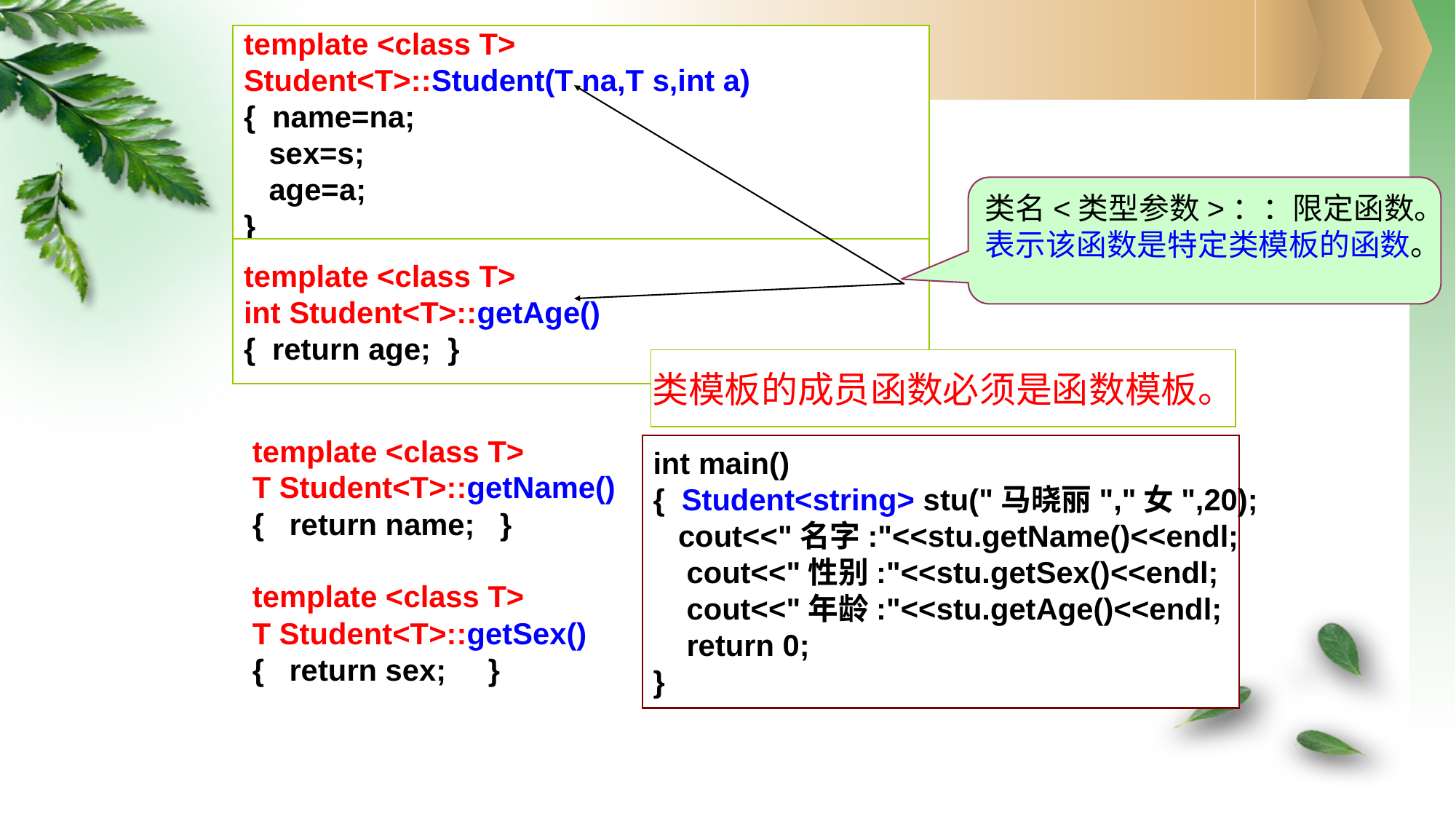

template <class T>
Student<T>::Student(T na,T s,int a)
{  name=na;
   sex=s;
   age=a;
}

类名<类型参数>：：限定函数。
表示该函数是特定类模板的函数。

template <class T>
int Student<T>::getAge()
{  return age;  }
类模板的成员函数必须是函数模板。
template <class T>
T Student<T>::getName()
{   return name;   }

template <class T>
T Student<T>::getSex()
{   return sex;     }
int main()
{  Student<string> stu("马晓丽","女",20);
   cout<<"名字:"<<stu.getName()<<endl;
    cout<<"性别:"<<stu.getSex()<<endl;
    cout<<"年龄:"<<stu.getAge()<<endl;
    return 0;
}